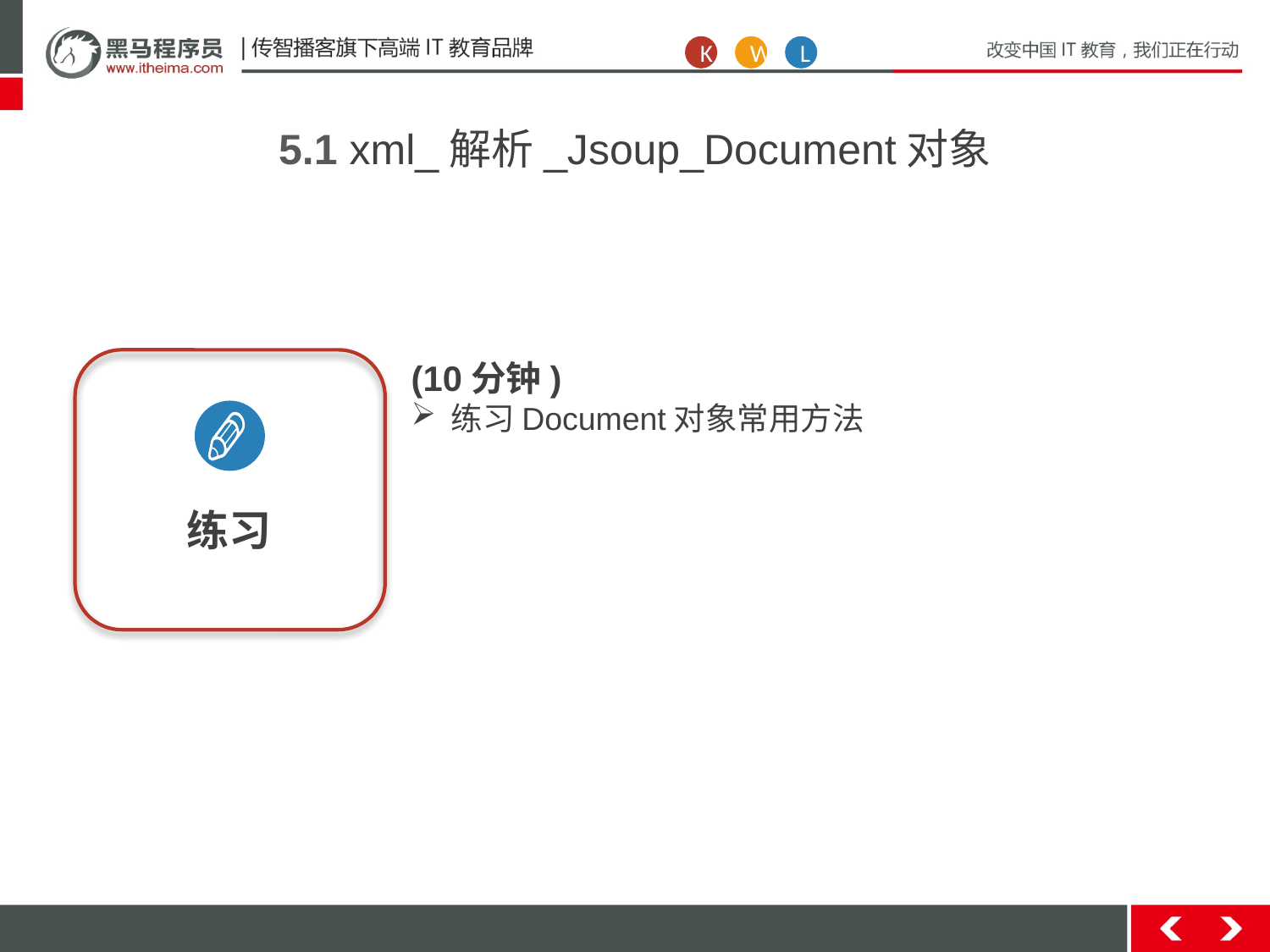

K
W
L
5.1 xml_解析_Jsoup_Document对象

练习
(10分钟)
练习Document对象常用方法